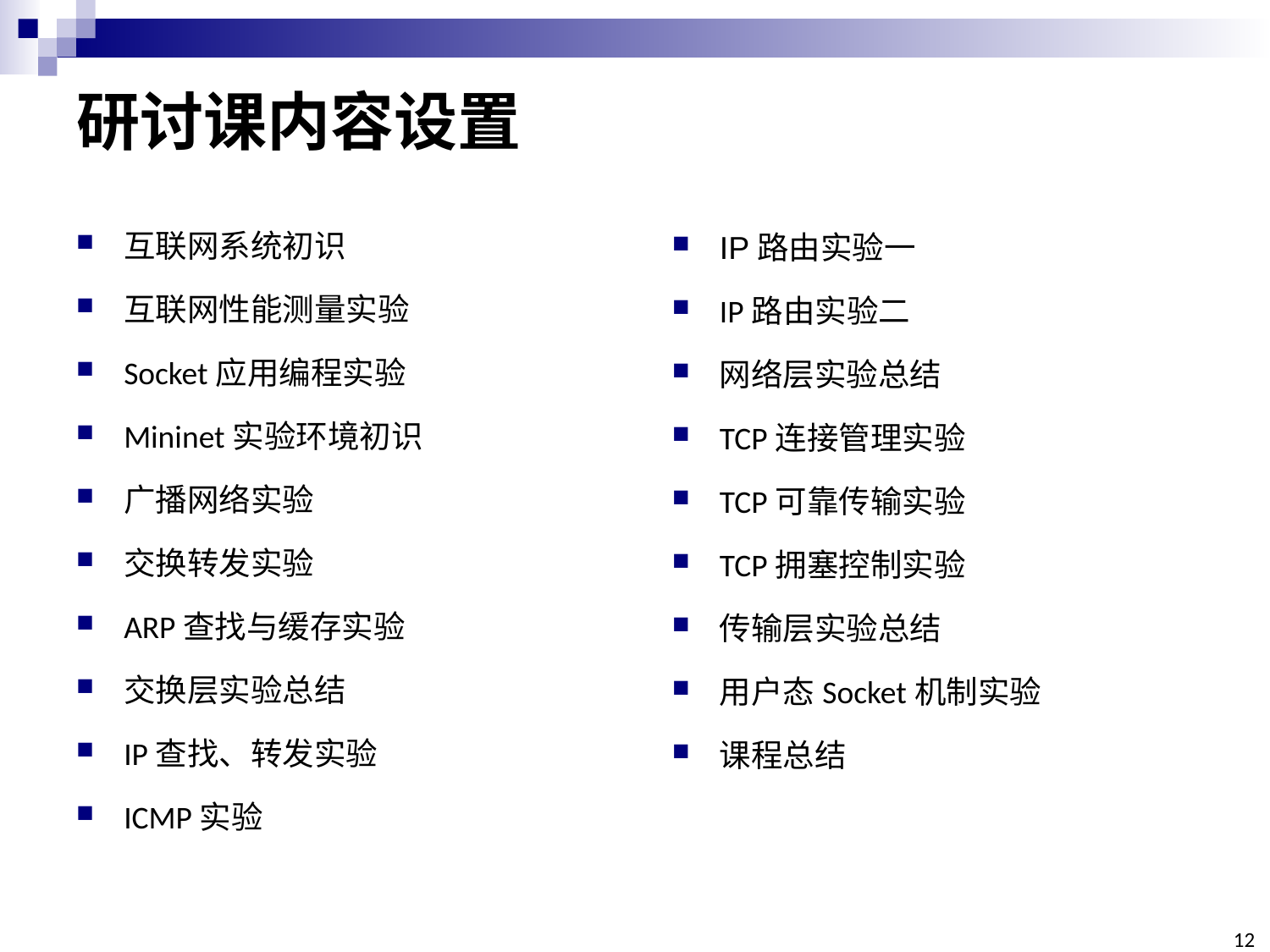

# 研讨课内容设置
互联网系统初识
互联网性能测量实验
Socket应用编程实验
Mininet实验环境初识
广播网络实验
交换转发实验
ARP查找与缓存实验
交换层实验总结
IP查找、转发实验
ICMP实验
IP路由实验一
IP路由实验二
网络层实验总结
TCP连接管理实验
TCP可靠传输实验
TCP拥塞控制实验
传输层实验总结
用户态Socket机制实验
课程总结
12